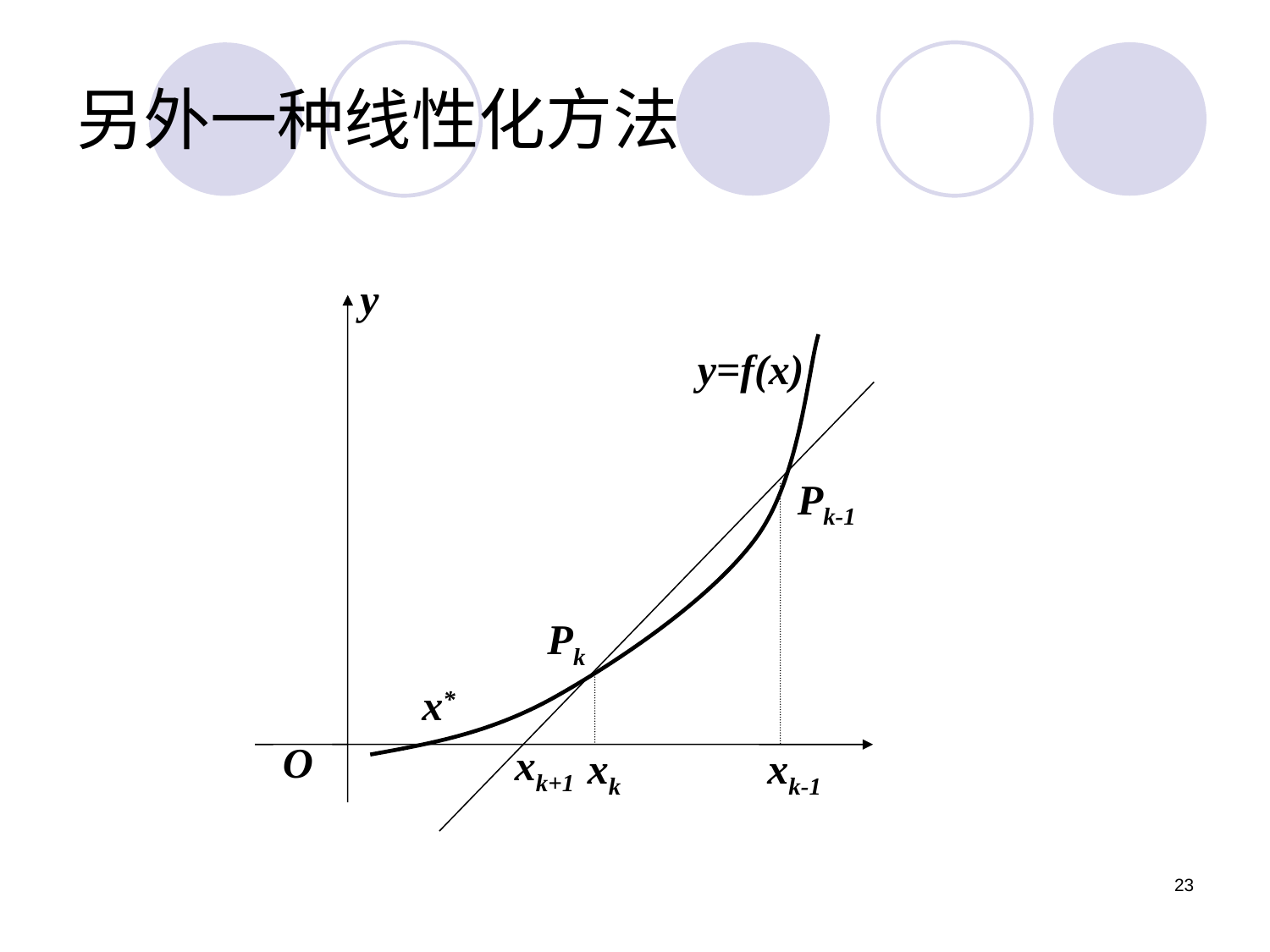

# 另外一种线性化方法
y

y=f(x)

Pk-1

Pk
x*

O
xk+1
xk
xk-1

23